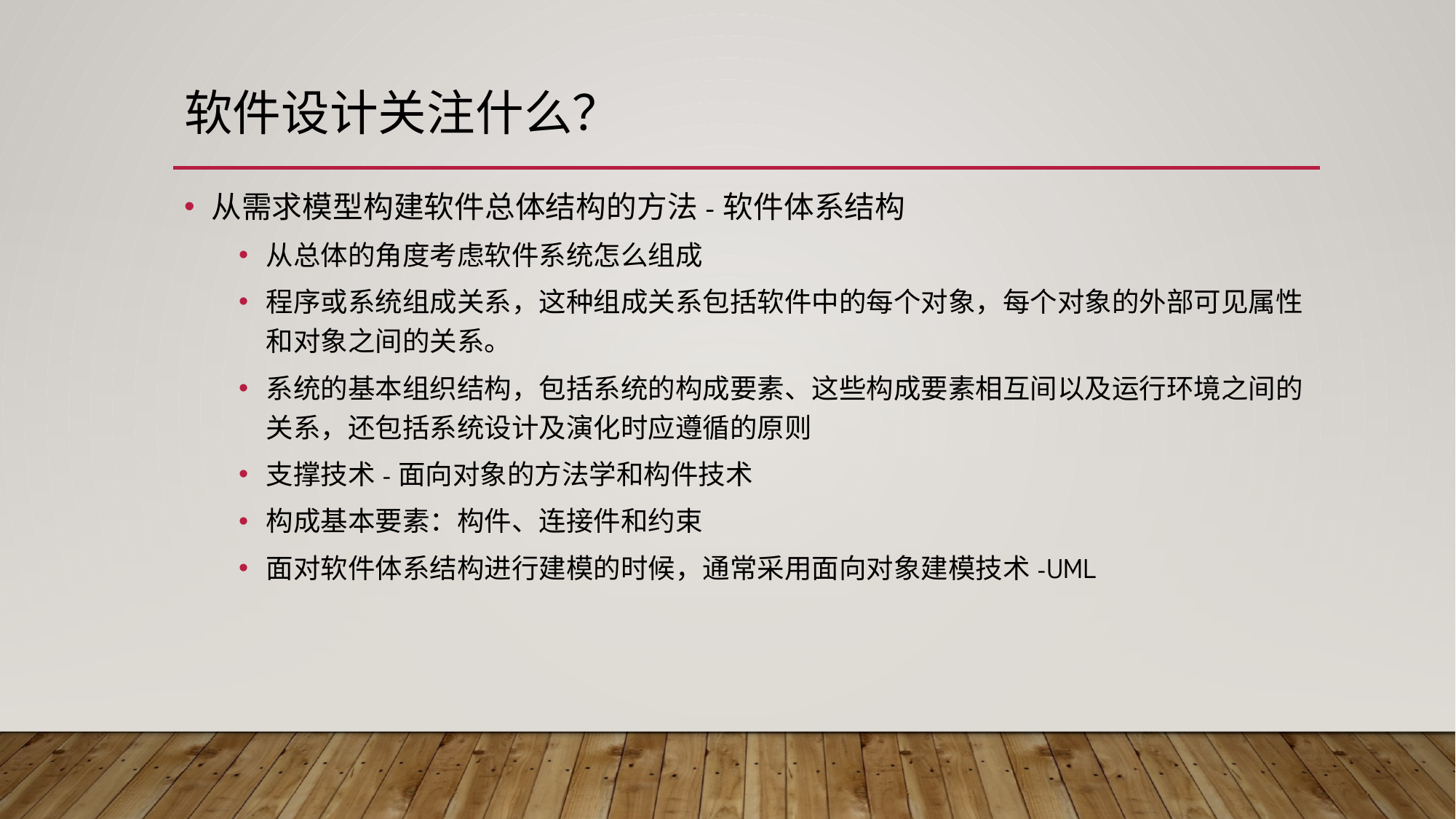

# 软件设计关注什么？
从需求模型构建软件总体结构的方法-软件体系结构
从总体的角度考虑软件系统怎么组成
程序或系统组成关系，这种组成关系包括软件中的每个对象，每个对象的外部可见属性和对象之间的关系。
系统的基本组织结构，包括系统的构成要素、这些构成要素相互间以及运行环境之间的关系，还包括系统设计及演化时应遵循的原则
支撑技术-面向对象的方法学和构件技术
构成基本要素：构件、连接件和约束
面对软件体系结构进行建模的时候，通常采用面向对象建模技术-UML